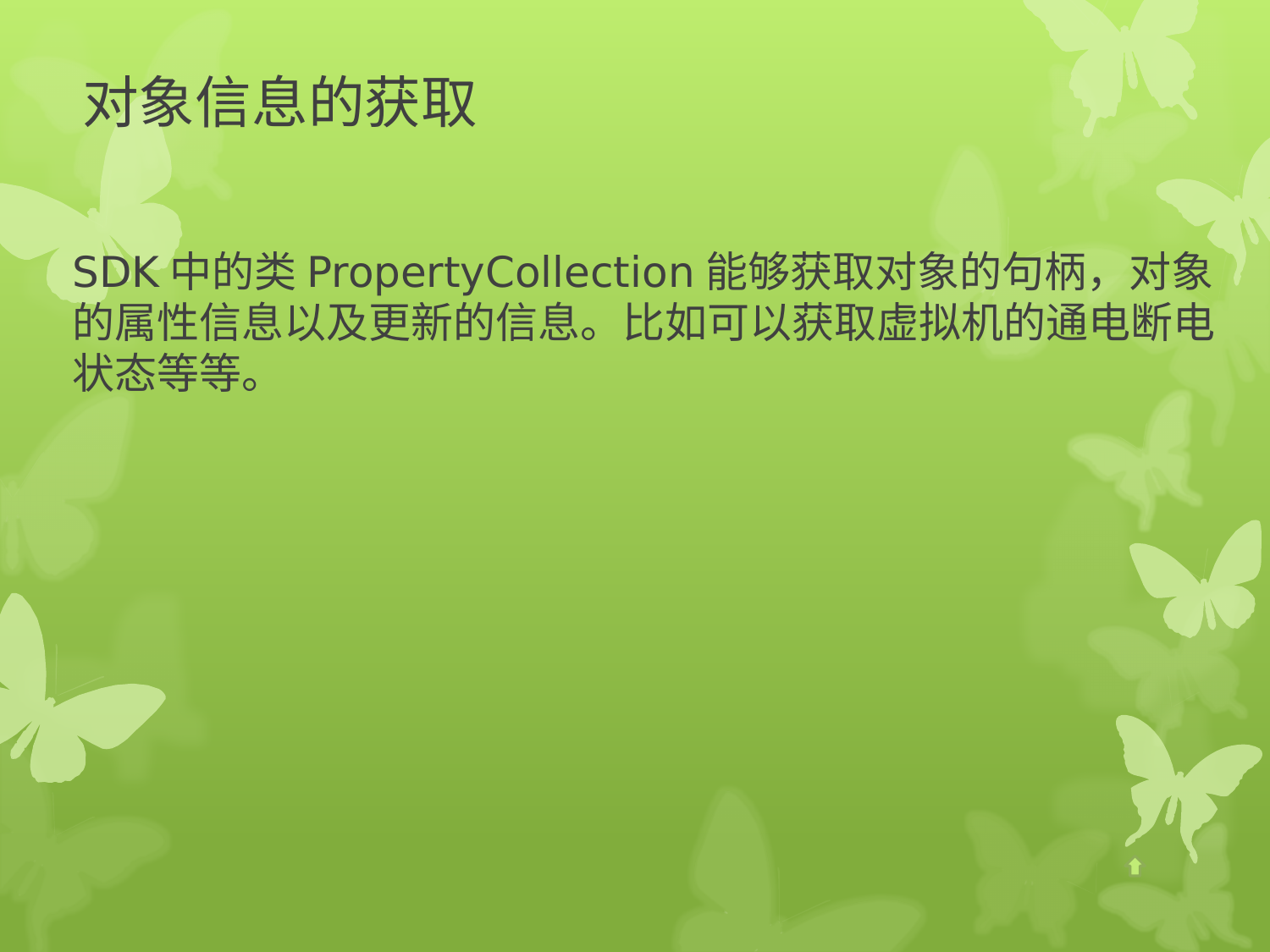

# 对象信息的获取
SDK中的类PropertyCollection能够获取对象的句柄，对象的属性信息以及更新的信息。比如可以获取虚拟机的通电断电状态等等。